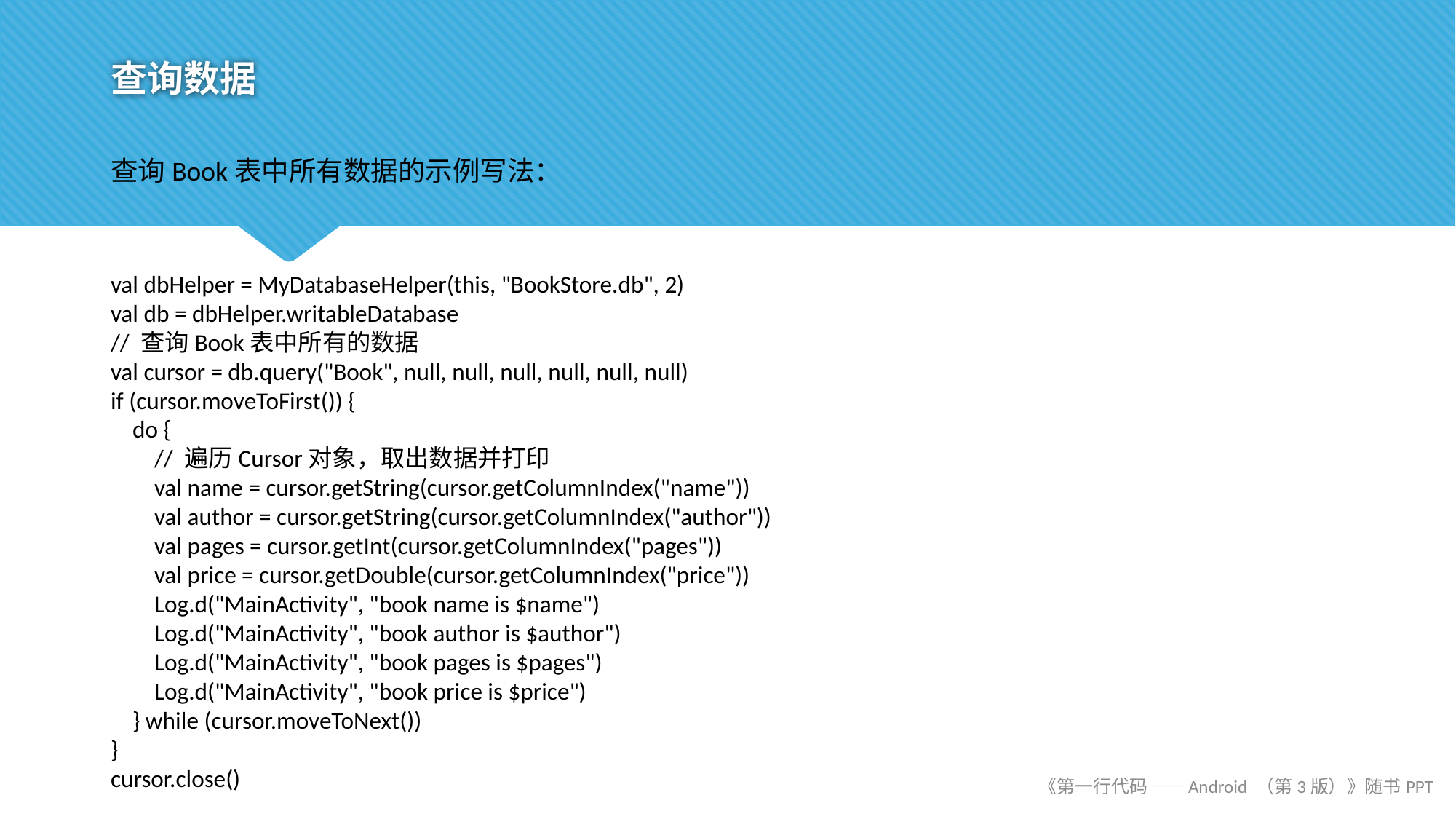

# 查询数据
查询Book表中所有数据的示例写法：
val dbHelper = MyDatabaseHelper(this, "BookStore.db", 2)
val db = dbHelper.writableDatabase
// 查询Book表中所有的数据
val cursor = db.query("Book", null, null, null, null, null, null)
if (cursor.moveToFirst()) {
    do {
        // 遍历Cursor对象，取出数据并打印
        val name = cursor.getString(cursor.getColumnIndex("name"))
        val author = cursor.getString(cursor.getColumnIndex("author"))
        val pages = cursor.getInt(cursor.getColumnIndex("pages"))
        val price = cursor.getDouble(cursor.getColumnIndex("price"))
        Log.d("MainActivity", "book name is $name")
        Log.d("MainActivity", "book author is $author")
        Log.d("MainActivity", "book pages is $pages")
        Log.d("MainActivity", "book price is $price")
    } while (cursor.moveToNext())
}
cursor.close()